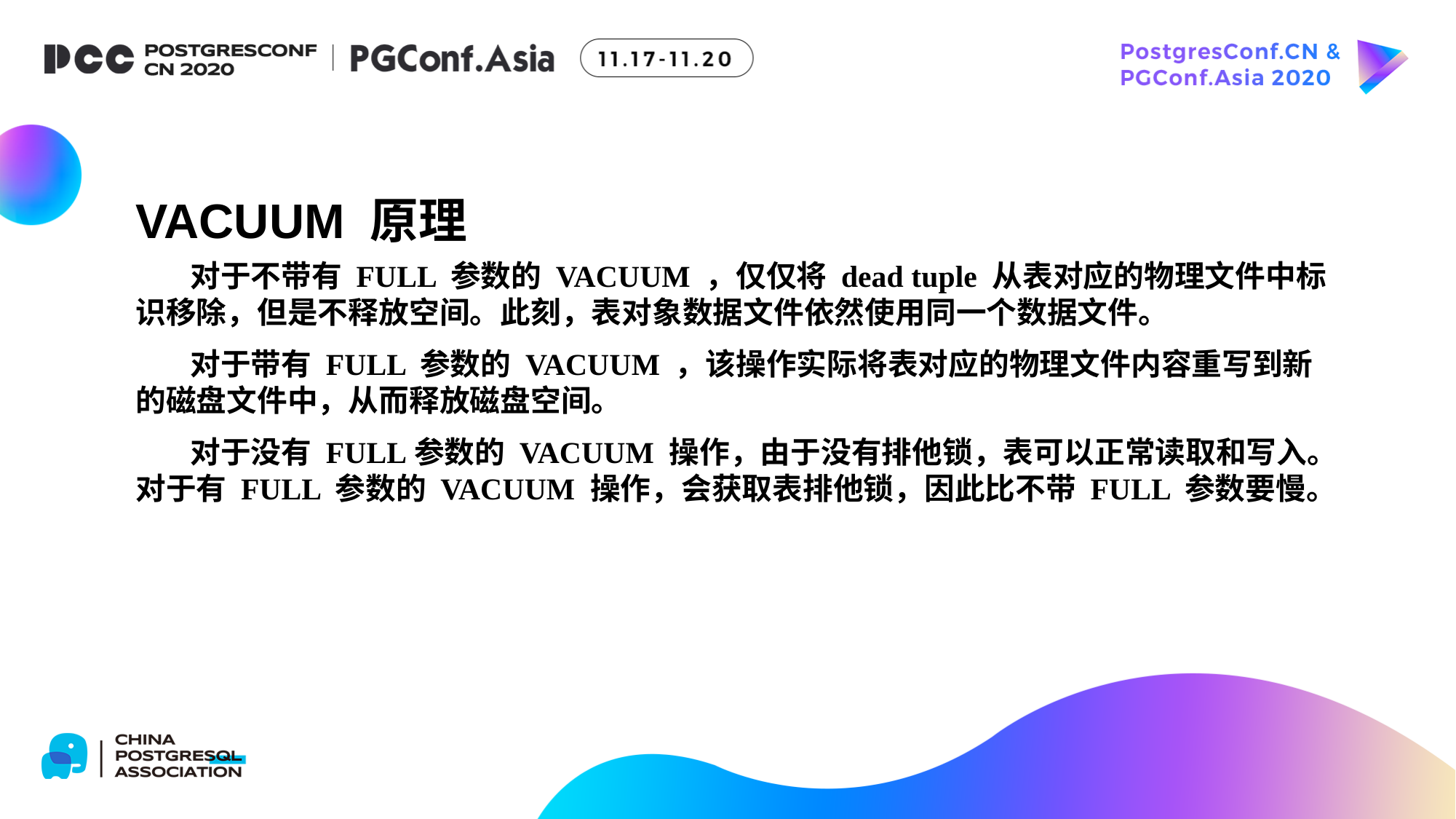

VACUUM 原理
对于不带有 FULL 参数的 VACUUM ，仅仅将 dead tuple 从表对应的物理文件中标识移除，但是不释放空间。此刻，表对象数据文件依然使用同一个数据文件。
对于带有 FULL 参数的 VACUUM ，该操作实际将表对应的物理文件内容重写到新的磁盘文件中，从而释放磁盘空间。
对于没有 FULL参数的 VACUUM 操作，由于没有排他锁，表可以正常读取和写入。对于有 FULL 参数的 VACUUM 操作，会获取表排他锁，因此比不带 FULL 参数要慢。